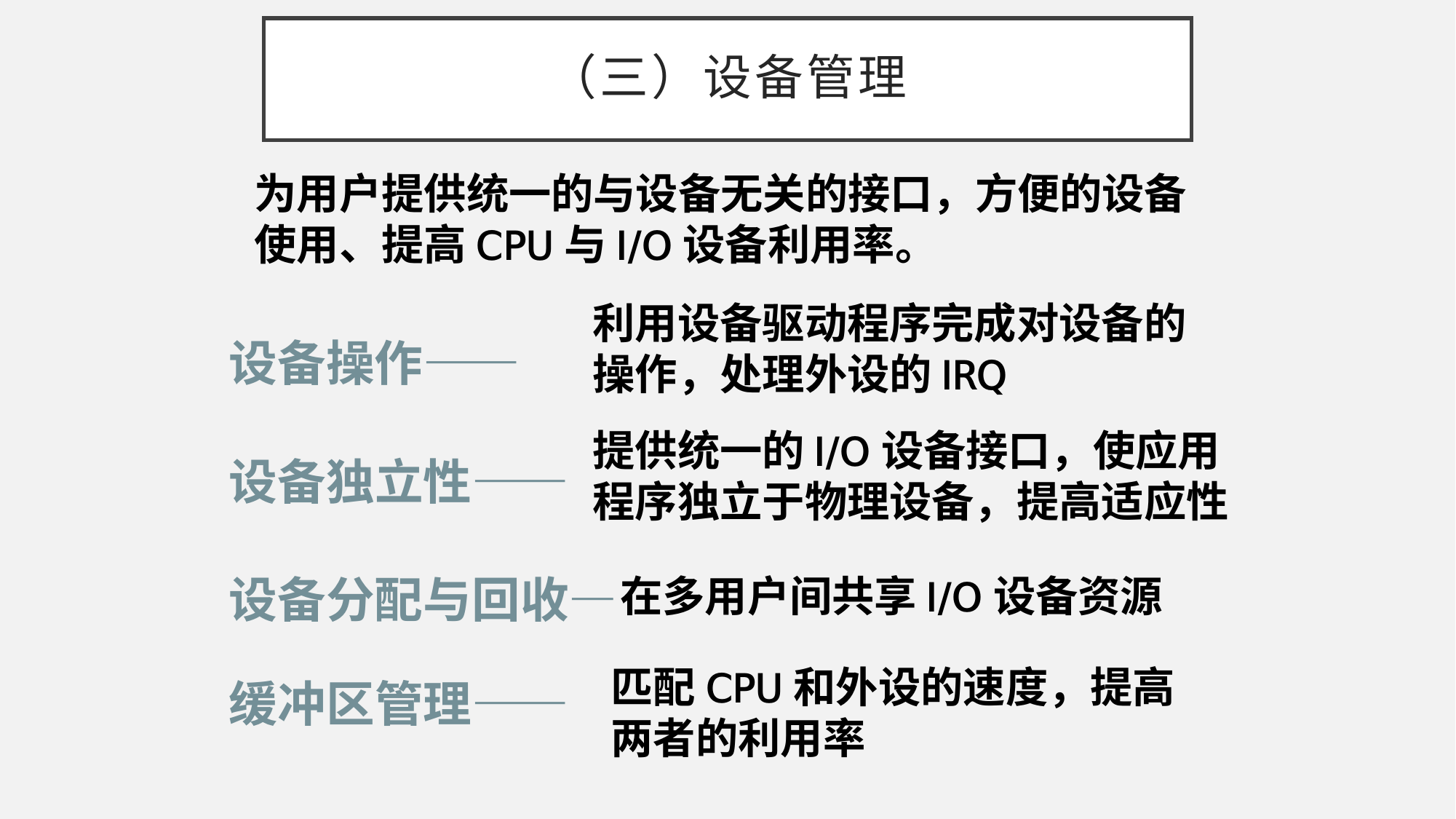

# （三）设备管理
为用户提供统一的与设备无关的接口，方便的设备使用、提高CPU与I/O设备利用率。
利用设备驱动程序完成对设备的操作，处理外设的IRQ
设备操作——
提供统一的I/O设备接口，使应用程序独立于物理设备，提高适应性
设备独立性——
设备分配与回收—
在多用户间共享I/O设备资源
匹配CPU和外设的速度，提高两者的利用率
缓冲区管理——